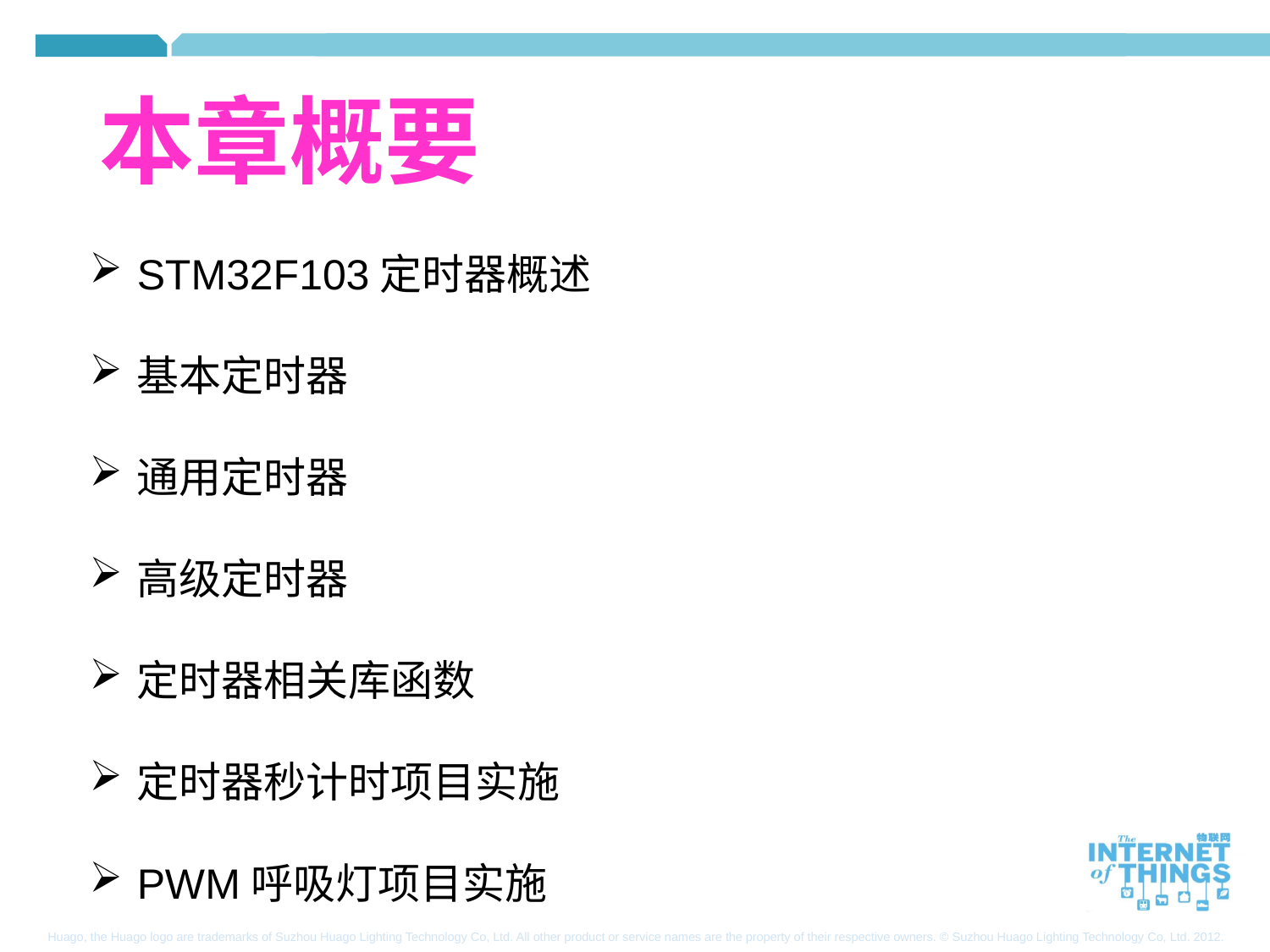

本章概要
STM32F103定时器概述
基本定时器
通用定时器
高级定时器
定时器相关库函数
定时器秒计时项目实施
PWM呼吸灯项目实施
二传输网络介绍